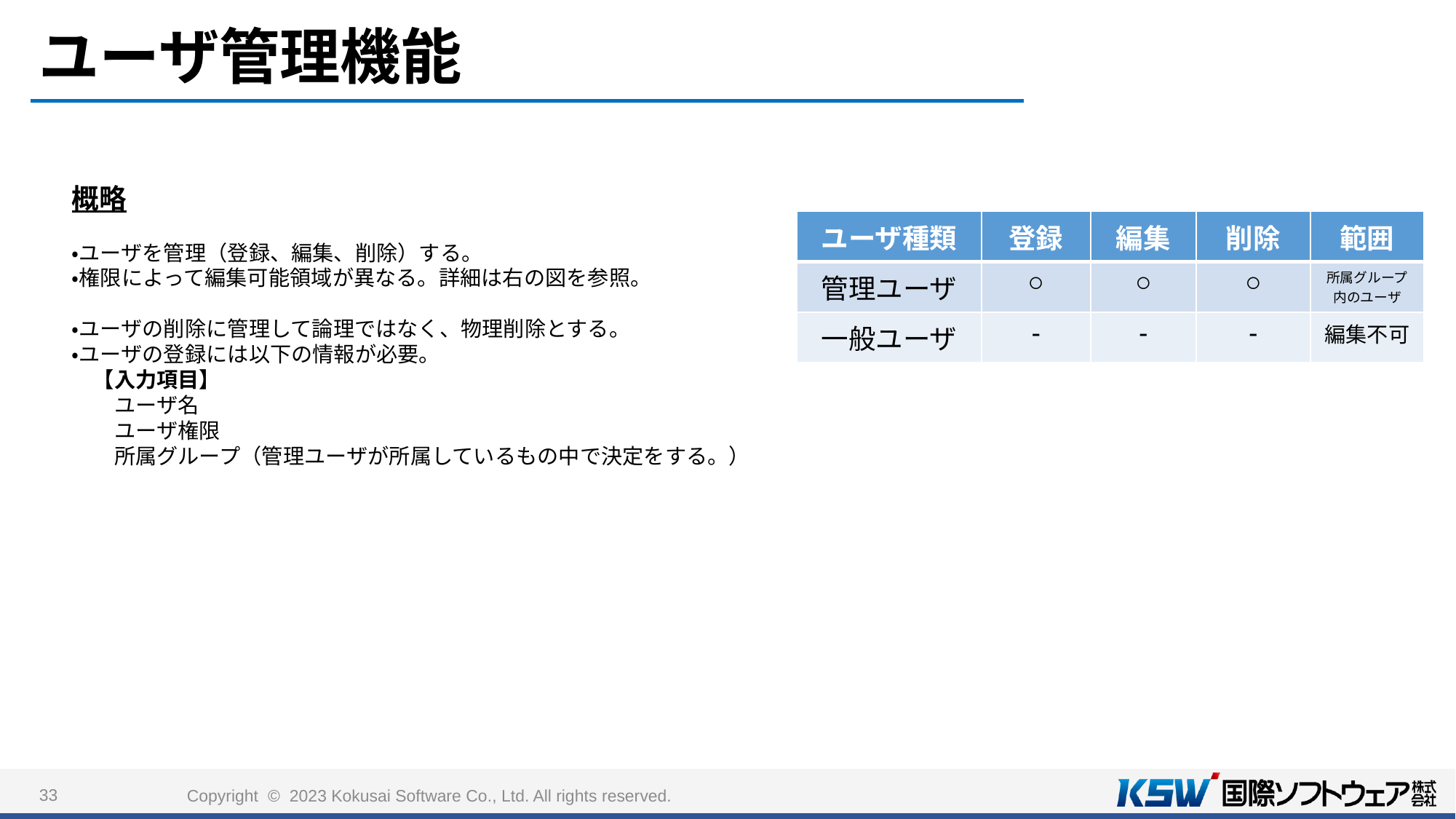

# ユーザ管理機能
概略

・ユーザを管理（登録、編集、削除）する。
・権限によって編集可能領域が異なる。詳細は右の図を参照。

・ユーザの削除に管理して論理ではなく、物理削除とする。
・ユーザの登録には以下の情報が必要。
　【入力項目】
　　ユーザ名
　　ユーザ権限
　　所属グループ（管理ユーザが所属しているもの中で決定をする。）

| ユーザ種類 | 登録 | 編集 | 削除 | 範囲 |
| --- | --- | --- | --- | --- |
| 管理ユーザ | ○ | ○ | ○ | 所属グループ内のユーザ |
| 一般ユーザ | - | - | - | 編集不可 |